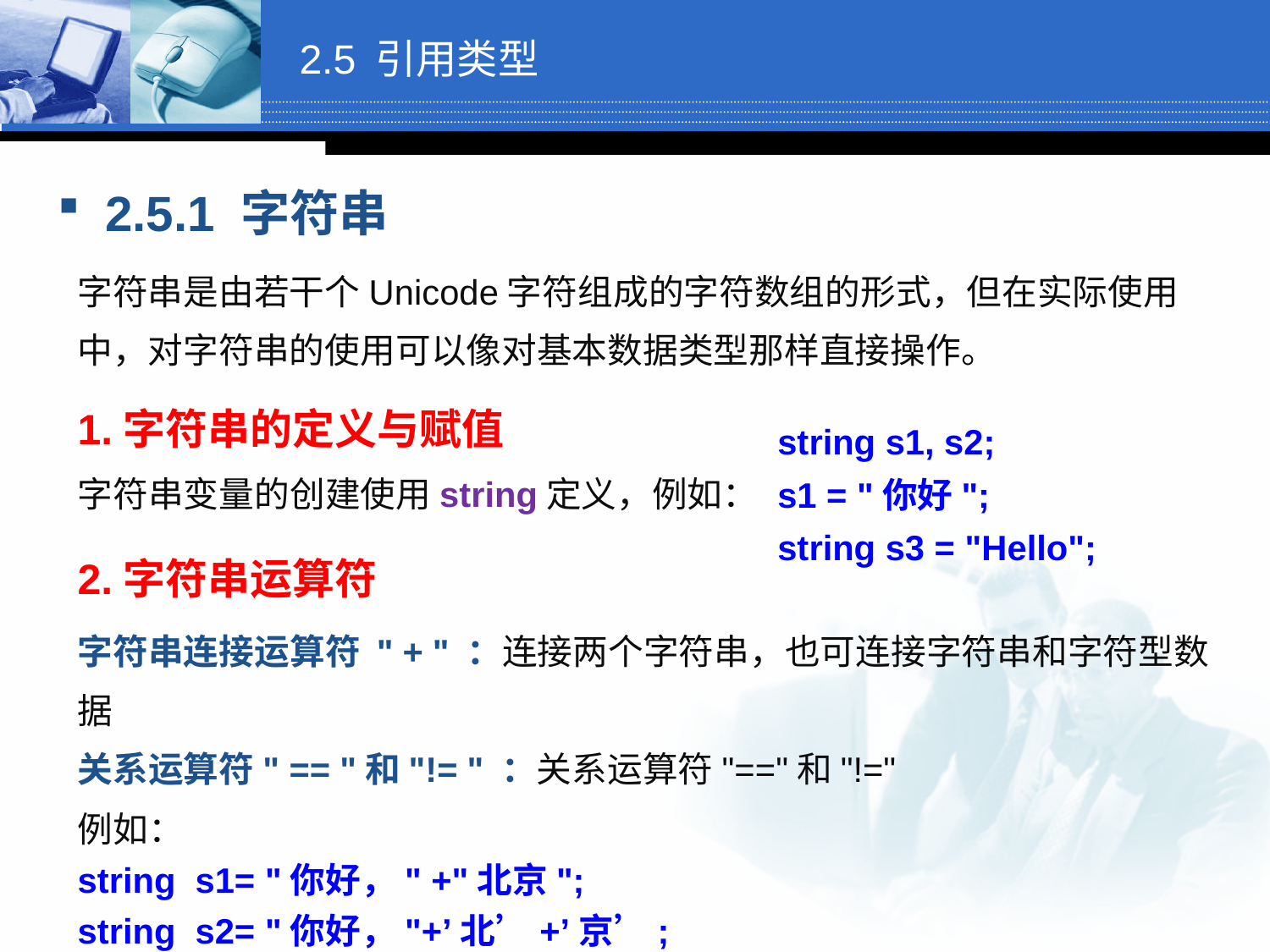

# 2.5 引用类型
2.5.1 字符串
字符串是由若干个Unicode字符组成的字符数组的形式，但在实际使用中，对字符串的使用可以像对基本数据类型那样直接操作。
1.字符串的定义与赋值
string s1, s2;
s1 = "你好";
string s3 = "Hello";
字符串变量的创建使用string定义，例如：
2.字符串运算符
字符串连接运算符 " + " ：连接两个字符串，也可连接字符串和字符型数据
关系运算符" == "和"!= " ：关系运算符"=="和"!="
例如：
string  s1= "你好，" +"北京";
string  s2= "你好，"+’北’+’京’;
bool b1= s1 != s2;